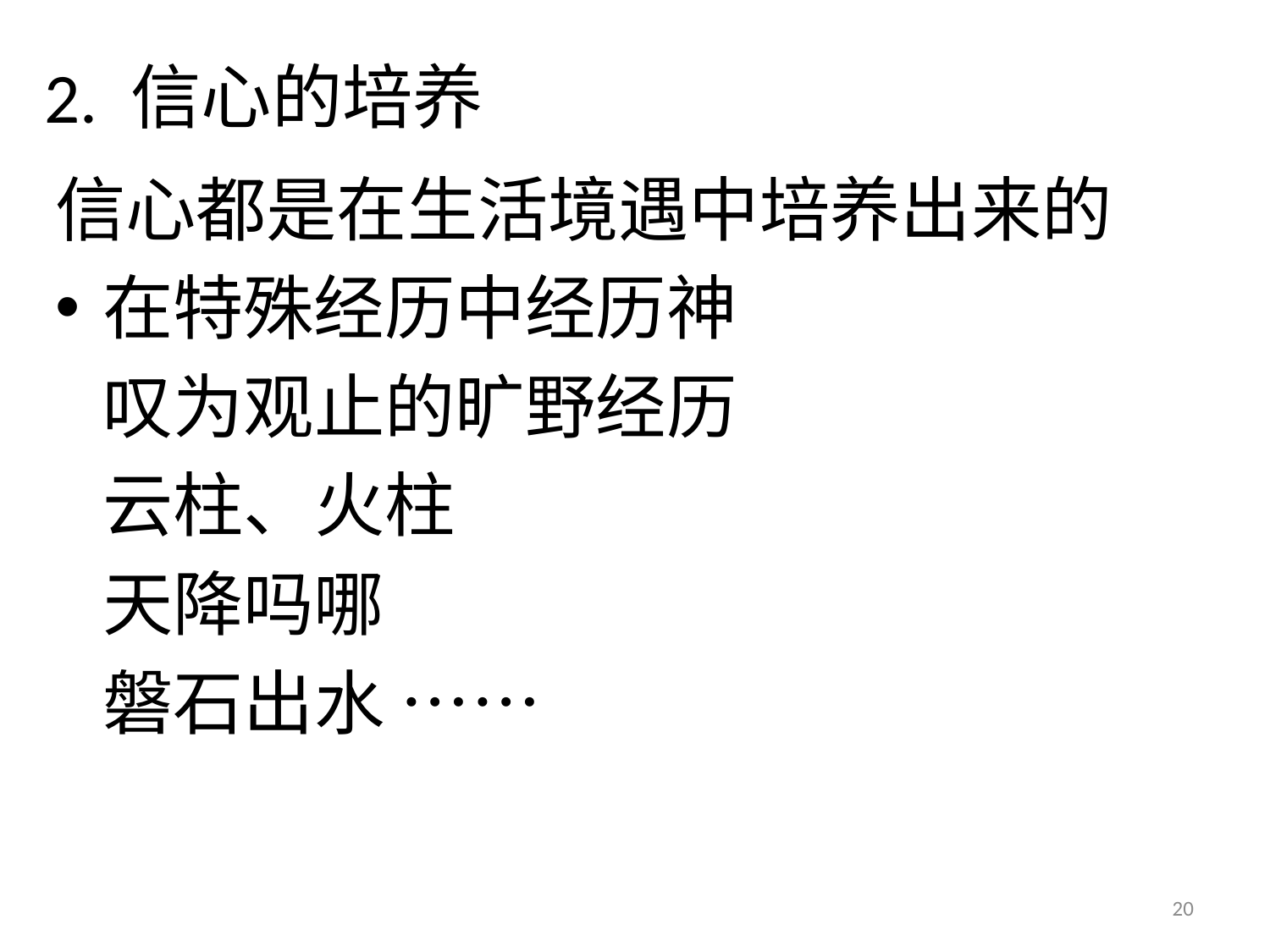

# 2. 信心的培养
信心都是在生活境遇中培养出来的
在特殊经历中经历神
	叹为观止的旷野经历
	云柱、火柱
	天降吗哪
	磐石出水 ……
20